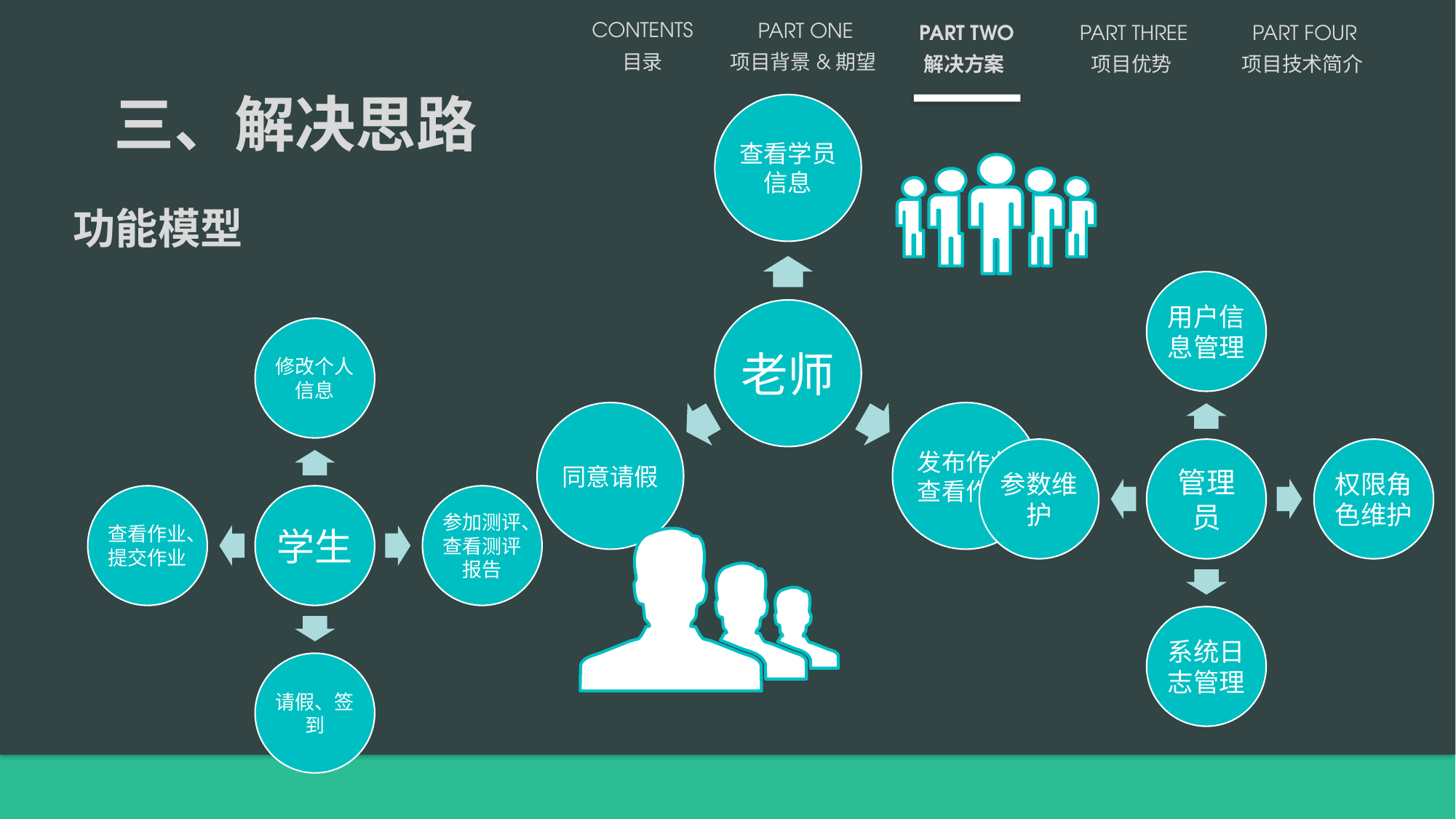

CONTENTS
目录
PART ONE
项目背景&期望
PART TWO
解决方案
PART THREE
项目优势
PART FOUR
项目技术简介
三、解决思路

老师

查看学员信息

发布作业、查看作业

同意请假

功能模型
管理员

用户信息管理

权限角色维护

系统日志管理

参数维护
学生

修改个人信息

参加测评、查看测评报告

请假、签到

查看作业、提交作业